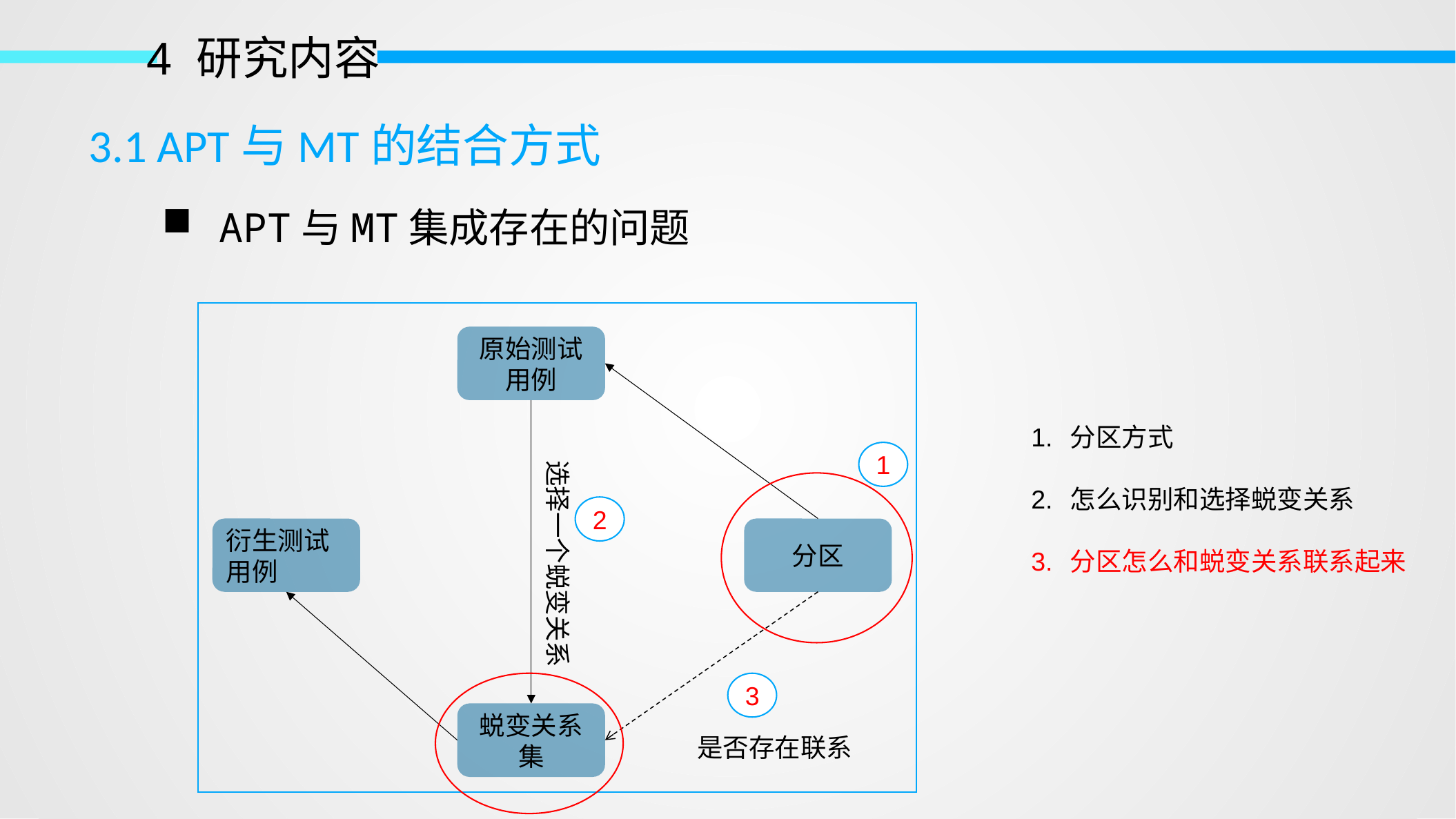

4 研究内容

3.1 APT与MT的结合方式
 APT与MT集成存在的问题

原始测试用例
分区方式
怎么识别和选择蜕变关系
分区怎么和蜕变关系联系起来
1
选择一个蜕变关系

2
衍生测试用例
分区

3
蜕变关系集
是否存在联系